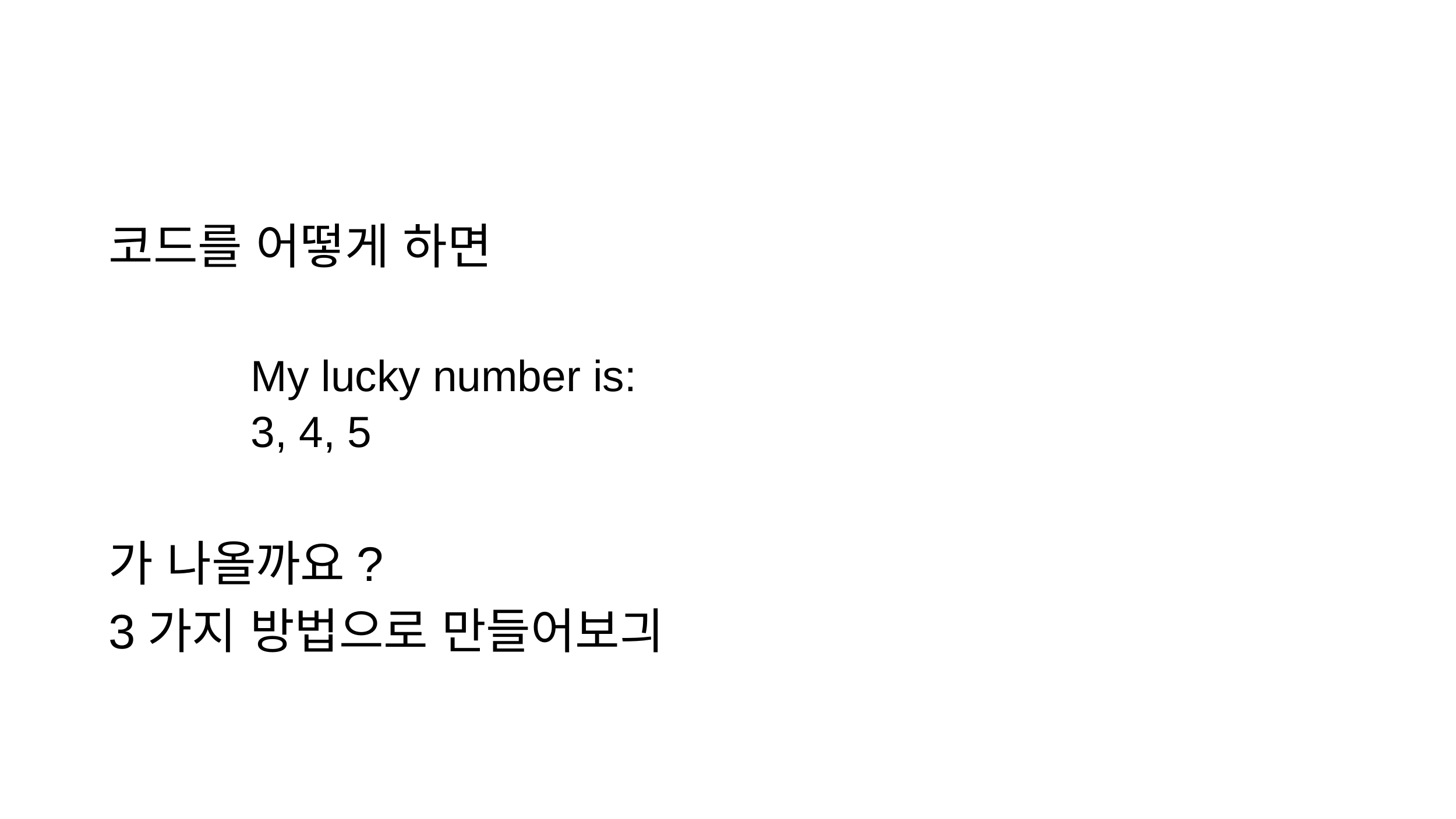

#
코드를 어떻게 하면

	My lucky number is:
	3, 4, 5

가 나올까요?
3가지 방법으로 만들어보긔